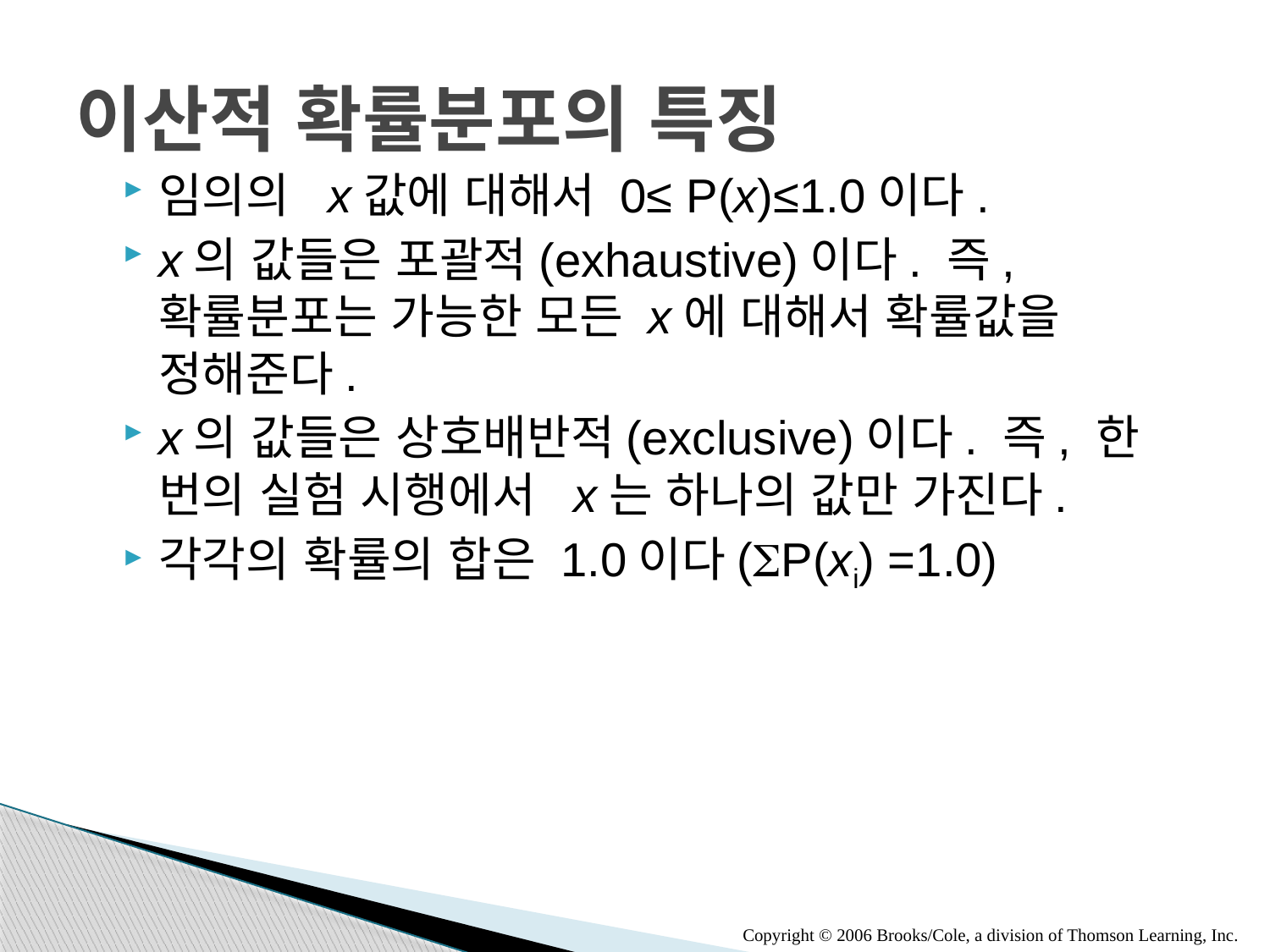

# 이산적 확률분포의 특징
임의의  x값에 대해서 0≤ P(x)≤1.0이다.
x의 값들은 포괄적(exhaustive)이다. 즉, 확률분포는 가능한 모든 x에 대해서 확률값을 정해준다.
x의 값들은 상호배반적(exclusive)이다. 즉, 한 번의 실험 시행에서  x는 하나의 값만 가진다.
각각의 확률의 합은 1.0이다(ΣP(xi) =1.0)